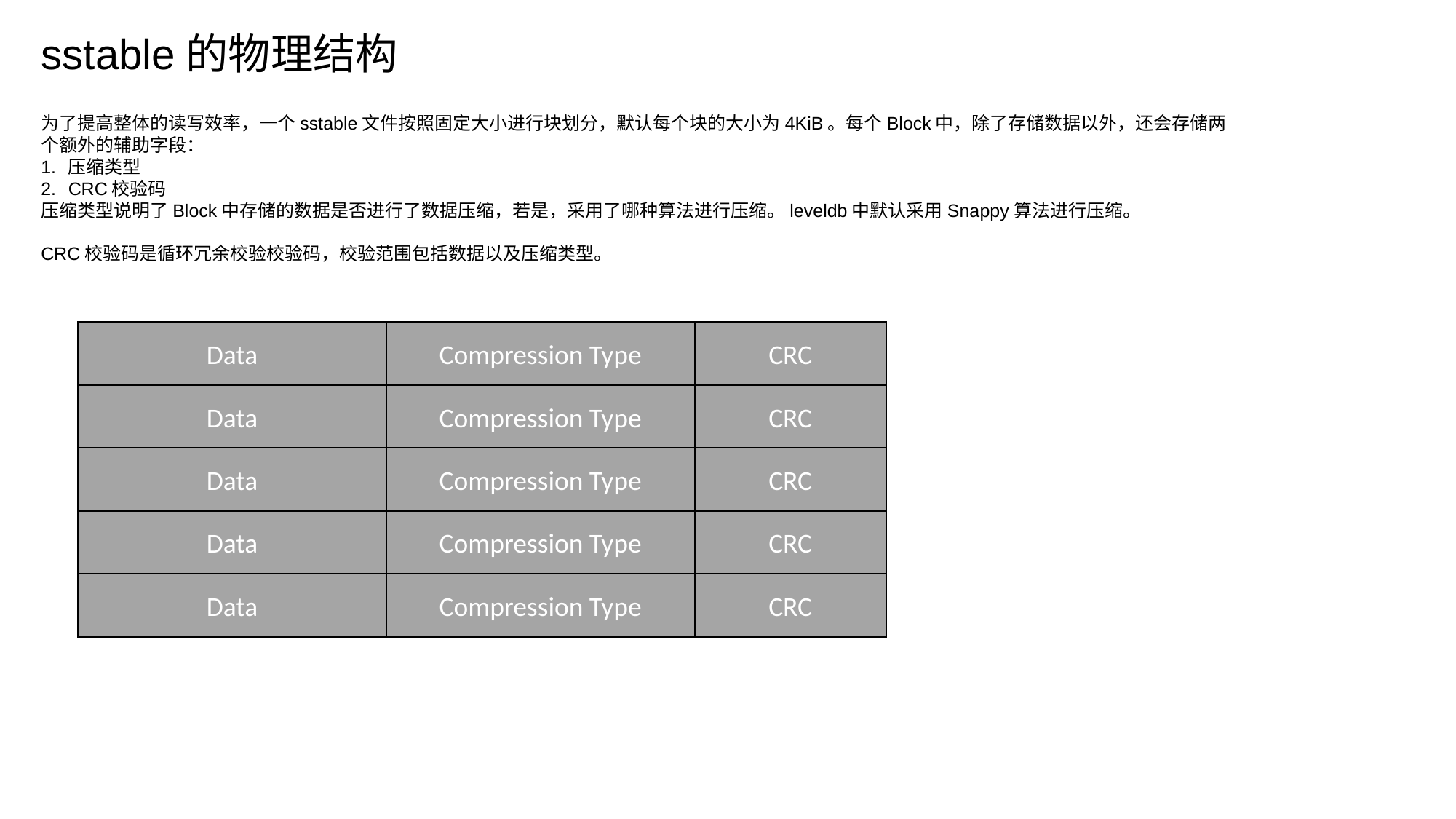

sstable的物理结构
为了提高整体的读写效率，一个sstable文件按照固定大小进行块划分，默认每个块的大小为4KiB。每个Block中，除了存储数据以外，还会存储两个额外的辅助字段：
压缩类型
CRC校验码
压缩类型说明了Block中存储的数据是否进行了数据压缩，若是，采用了哪种算法进行压缩。leveldb中默认采用Snappy算法进行压缩。

CRC校验码是循环冗余校验校验码，校验范围包括数据以及压缩类型。
Data
Compression Type
CRC
Data
Compression Type
CRC
Data
Compression Type
CRC
Data
Compression Type
CRC
Data
Compression Type
CRC